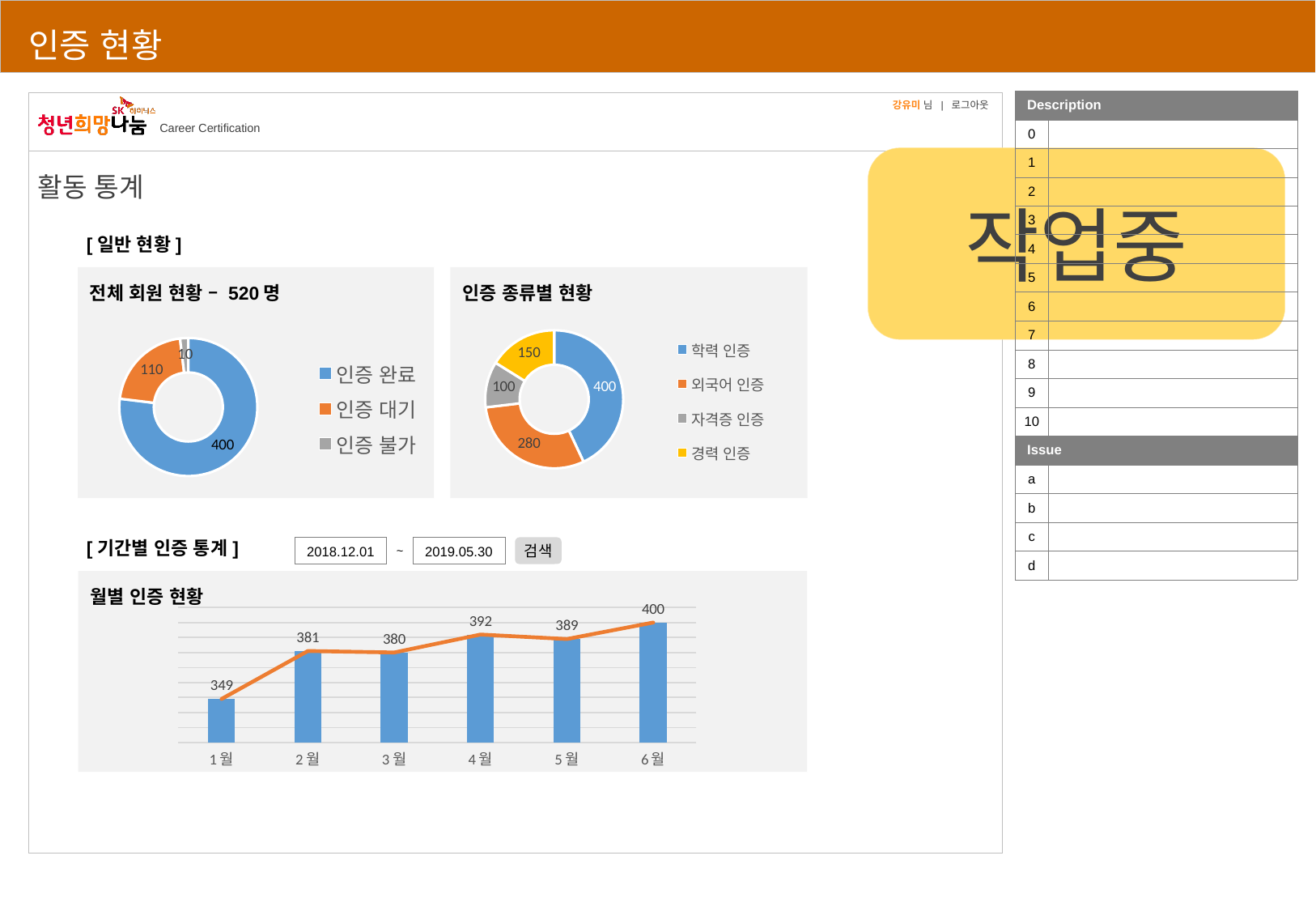

# 인증 현황
| Description |  |
| --- | --- |
| 0 |  |
| 1 |  |
| 2 |  |
| 3 |  |
| 4 |  |
| 5 |  |
| 6 |  |
| 7 |  |
| 8 |  |
| 9 |  |
| 10 |  |
| Issue |  |
| a |  |
| b |  |
| c |  |
| d |  |
강유미 님  |  로그아웃
작업중
활동 통계
[일반 현황]
전체 회원 현황 – 520명
인증 종류별 현황

### Chart

| Category | 세로 막대형1 |
|---|---|
| 학력 인증 | 400.0 |
| 외국어 인증 | 280.0 |
| 자격증 인증 | 100.0 |
| 경력 인증 | 150.0 |

### Chart

| Category | 판매 |
|---|---|
| 인증 완료 | 400.0 |
| 인증 대기 | 110.0 |
| 인증 불가 | 10.0 |
[기간별 인증 통계]
2019.05.30
2018.12.01
~
검색

월별 인증 현황

### Chart

| Category | 전체 수 | 증감 |
|---|---|---|
| 1월 | 349.0 | 349.0 |
| 2월 | 381.0 | 381.0 |
| 3월 | 380.0 | 380.0 |
| 4월 | 392.0 | 392.0 |
| 5월 | 389.0 | 389.0 |
| 6월 | 400.0 | 400.0 |